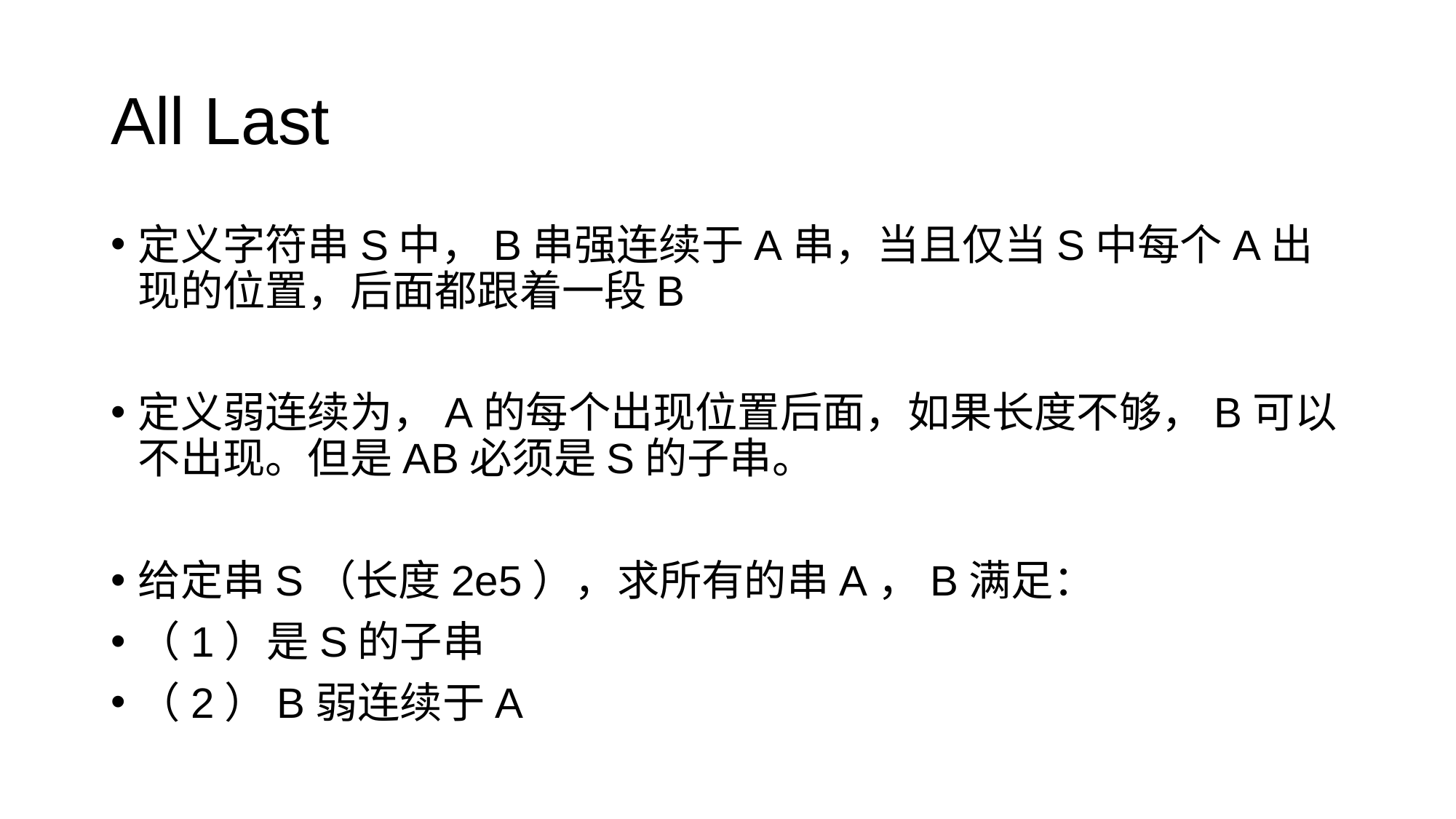

# All Last
定义字符串S中，B串强连续于A串，当且仅当S中每个A出现的位置，后面都跟着一段B

定义弱连续为，A的每个出现位置后面，如果长度不够，B可以不出现。但是AB必须是S的子串。

给定串S（长度2e5），求所有的串A，B满足：
（1）是S的子串
（2）B弱连续于A